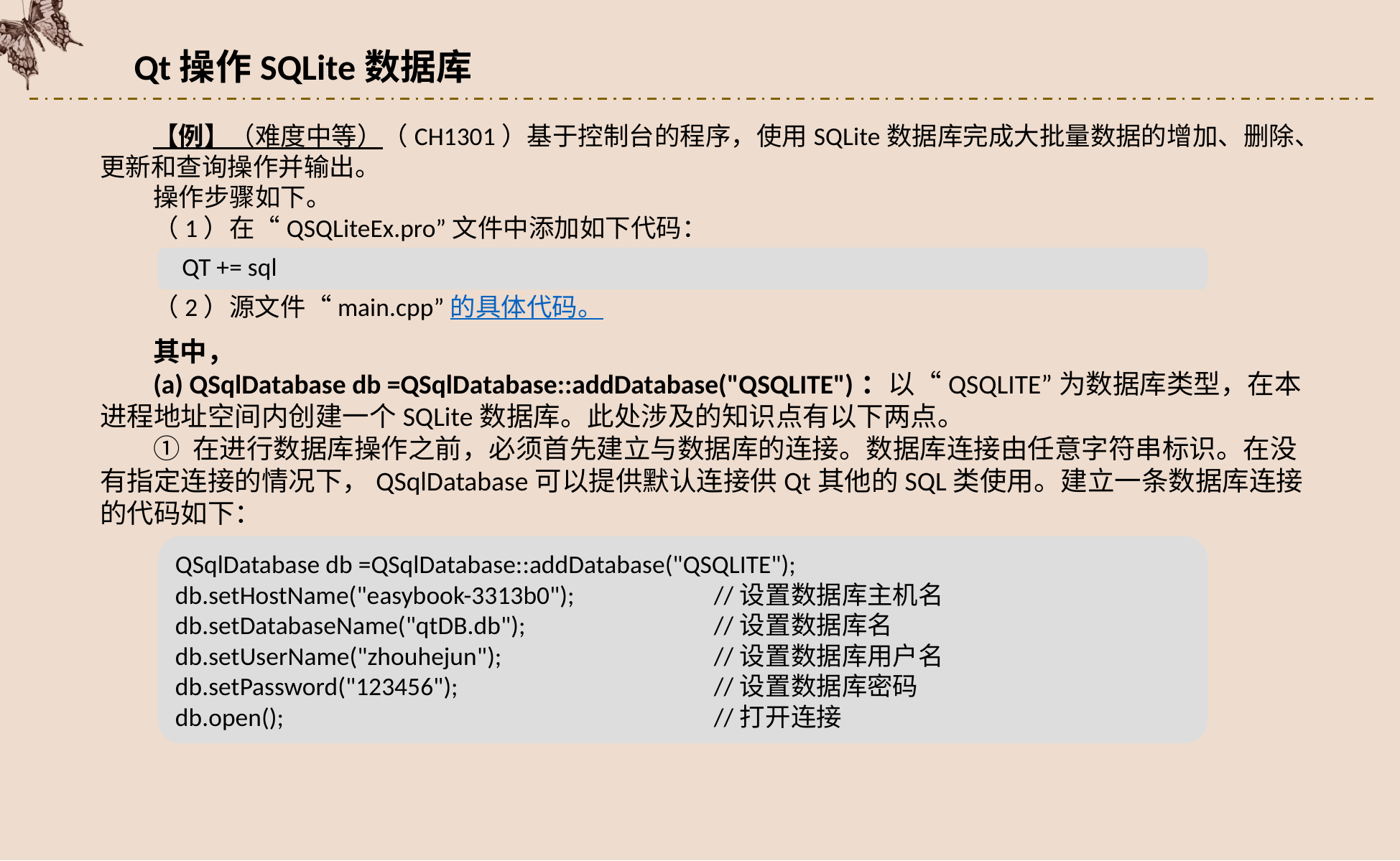

Qt操作SQLite数据库
【例】（难度中等）（CH1301）基于控制台的程序，使用SQLite数据库完成大批量数据的增加、删除、更新和查询操作并输出。
操作步骤如下。
（1）在“QSQLiteEx.pro”文件中添加如下代码：
     QT += sql
（2）源文件“main.cpp”的具体代码。

其中，
(a) QSqlDatabase db =QSqlDatabase::addDatabase("QSQLITE")：以“QSQLITE”为数据库类型，在本进程地址空间内创建一个SQLite数据库。此处涉及的知识点有以下两点。
① 在进行数据库操作之前，必须首先建立与数据库的连接。数据库连接由任意字符串标识。在没有指定连接的情况下，QSqlDatabase可以提供默认连接供Qt其他的SQL类使用。建立一条数据库连接的代码如下：
QSqlDatabase db =QSqlDatabase::addDatabase("QSQLITE");
db.setHostName("easybook-3313b0");		//设置数据库主机名
db.setDatabaseName("qtDB.db");		//设置数据库名
db.setUserName("zhouhejun");		//设置数据库用户名
db.setPassword("123456");			//设置数据库密码
db.open();				//打开连接